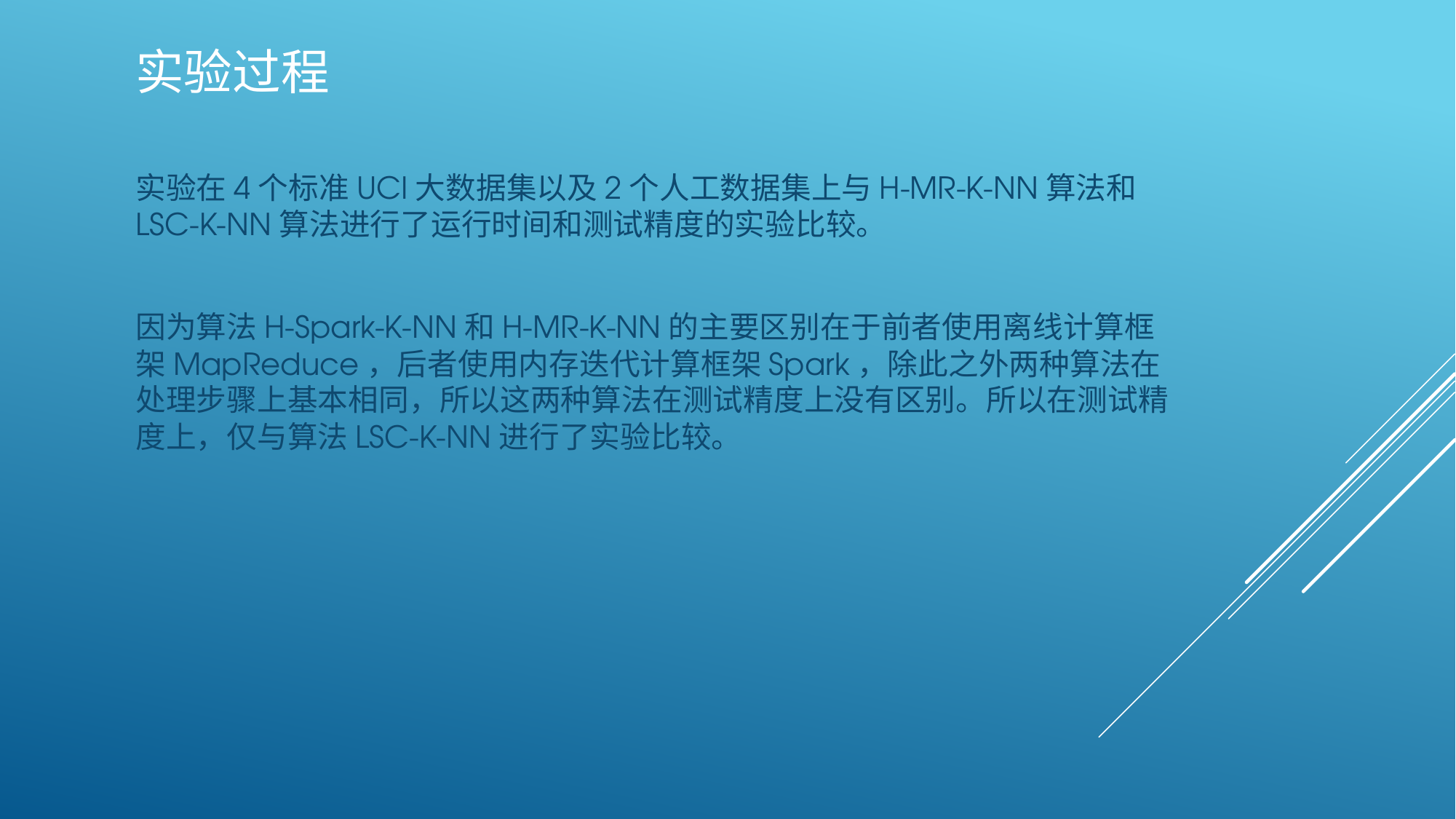

实验过程
实验在4个标准UCI大数据集以及2个人工数据集上与H-MR-K-NN算法和LSC-K-NN算法进行了运行时间和测试精度的实验比较。

因为算法H-Spark-K-NN和H-MR-K-NN的主要区别在于前者使用离线计算框架MapReduce，后者使用内存迭代计算框架Spark，除此之外两种算法在处理步骤上基本相同，所以这两种算法在测试精度上没有区别。所以在测试精度上，仅与算法LSC-K-NN进行了实验比较。